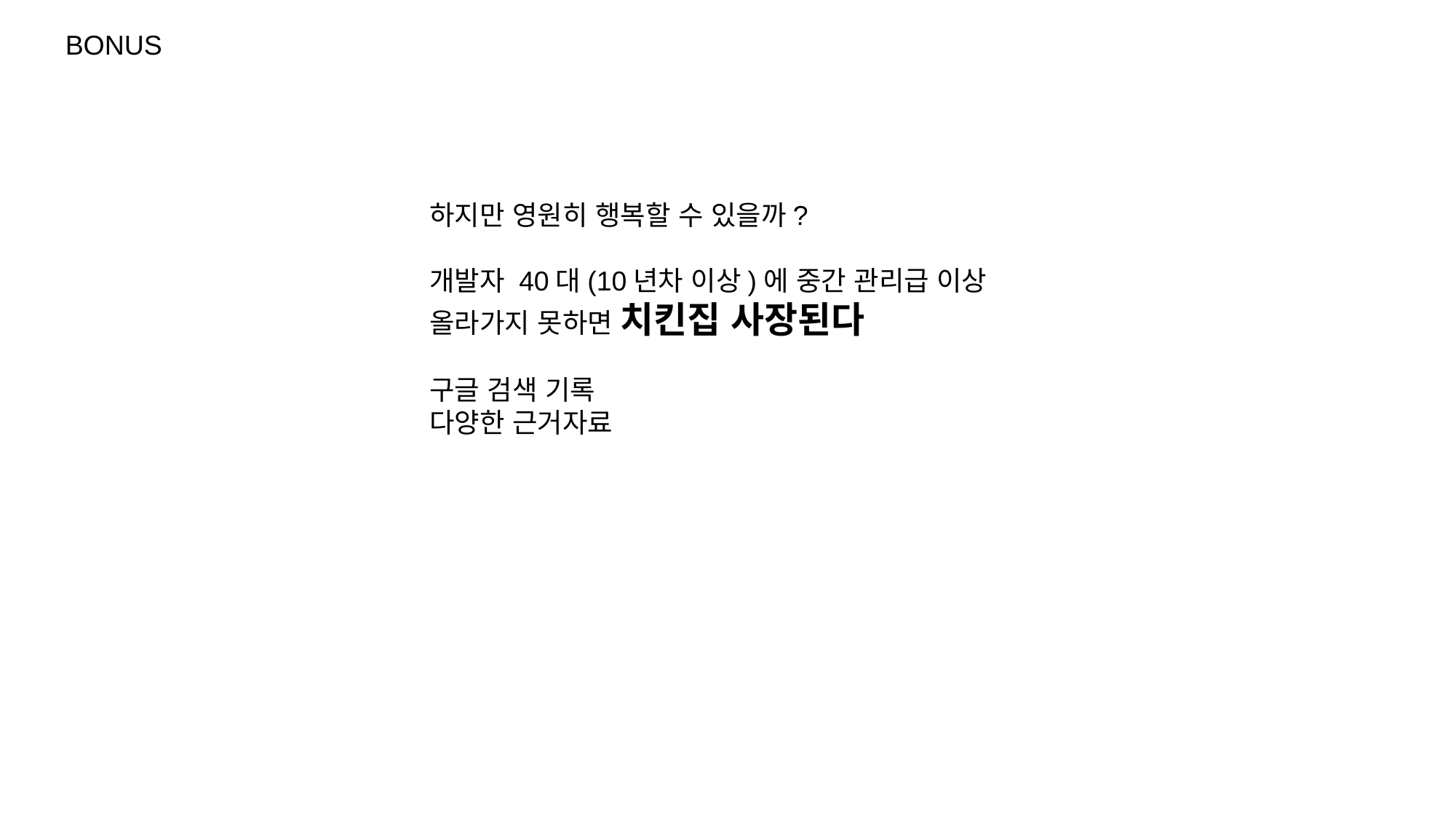

BONUS
하지만 영원히 행복할 수 있을까?

개발자 40대(10년차 이상)에 중간 관리급 이상
올라가지 못하면 치킨집 사장된다

구글 검색 기록
다양한 근거자료